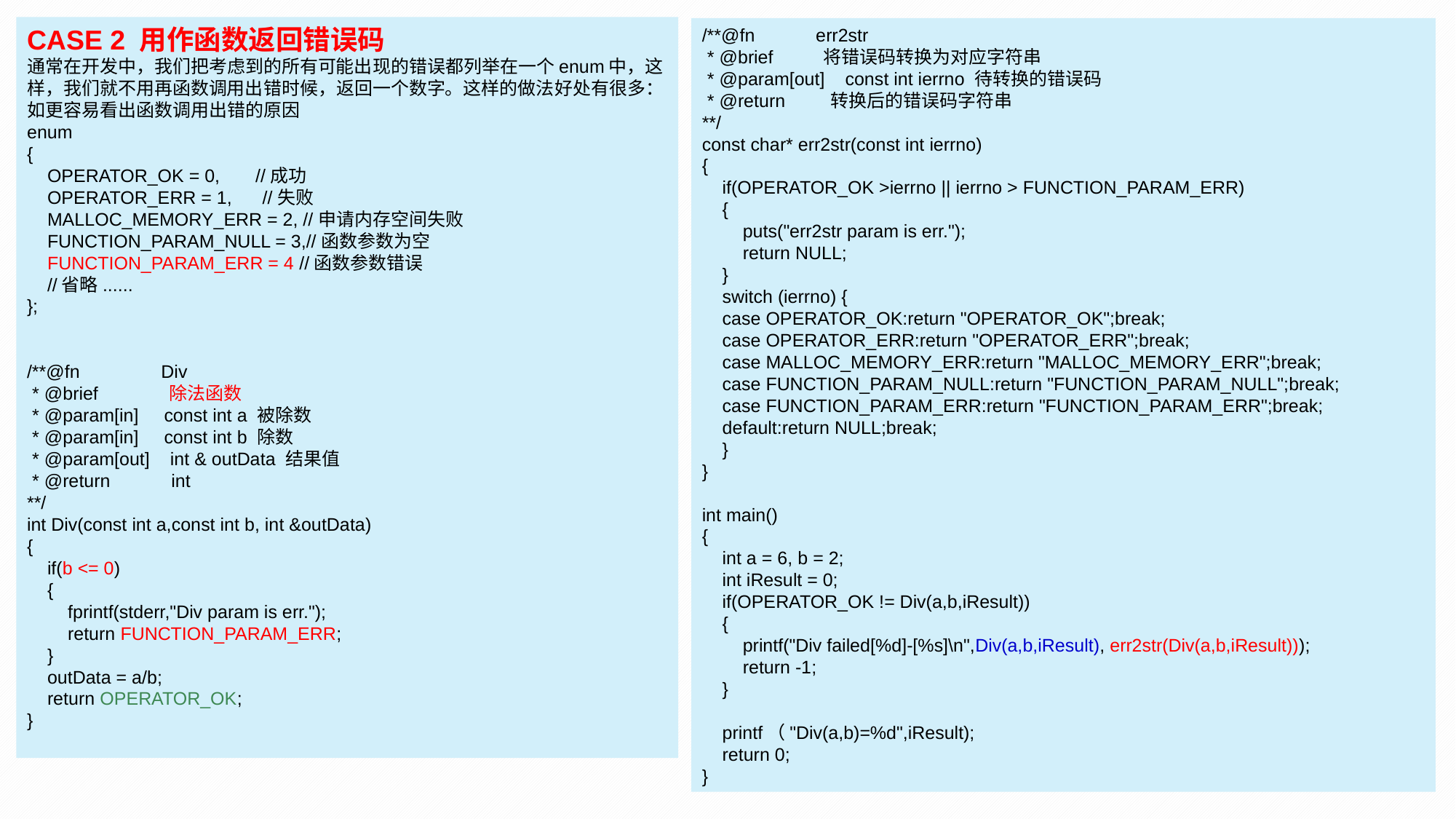

CASE 2 用作函数返回错误码
通常在开发中，我们把考虑到的所有可能出现的错误都列举在一个enum中，这样，我们就不用再函数调用出错时候，返回一个数字。这样的做法好处有很多：如更容易看出函数调用出错的原因
enum
{
    OPERATOR_OK = 0,       //成功
    OPERATOR_ERR = 1,      //失败
    MALLOC_MEMORY_ERR = 2, //申请内存空间失败
    FUNCTION_PARAM_NULL = 3,//函数参数为空
    FUNCTION_PARAM_ERR = 4 //函数参数错误
    //省略......
};

/**@fn                Div
 * @brief             除法函数
 * @param[in]     const int a 被除数
 * @param[in]     const int b 除数
 * @param[out]    int & outData 结果值
 * @return            int
**/
int Div(const int a,const int b, int &outData)
{
    if(b <= 0)
    {
        fprintf(stderr,"Div param is err.");
        return FUNCTION_PARAM_ERR;
    }
    outData = a/b;
    return OPERATOR_OK;
}

/**@fn            err2str
 * @brief         将错误码转换为对应字符串
 * @param[out]    const int ierrno 待转换的错误码
 * @return        转换后的错误码字符串
**/
const char* err2str(const int ierrno)
{
    if(OPERATOR_OK >ierrno || ierrno > FUNCTION_PARAM_ERR)
    {
        puts("err2str param is err.");
        return NULL;
    }
    switch (ierrno) {
    case OPERATOR_OK:return "OPERATOR_OK";break;
    case OPERATOR_ERR:return "OPERATOR_ERR";break;
    case MALLOC_MEMORY_ERR:return "MALLOC_MEMORY_ERR";break;
    case FUNCTION_PARAM_NULL:return "FUNCTION_PARAM_NULL";break;
    case FUNCTION_PARAM_ERR:return "FUNCTION_PARAM_ERR";break;
    default:return NULL;break;
    }
}

int main()
{
    int a = 6, b = 2;
    int iResult = 0;
    if(OPERATOR_OK != Div(a,b,iResult))
    {
        printf("Div failed[%d]-[%s]\n",Div(a,b,iResult), err2str(Div(a,b,iResult)));
        return -1;
    }

    printf（"Div(a,b)=%d",iResult);
    return 0;
}